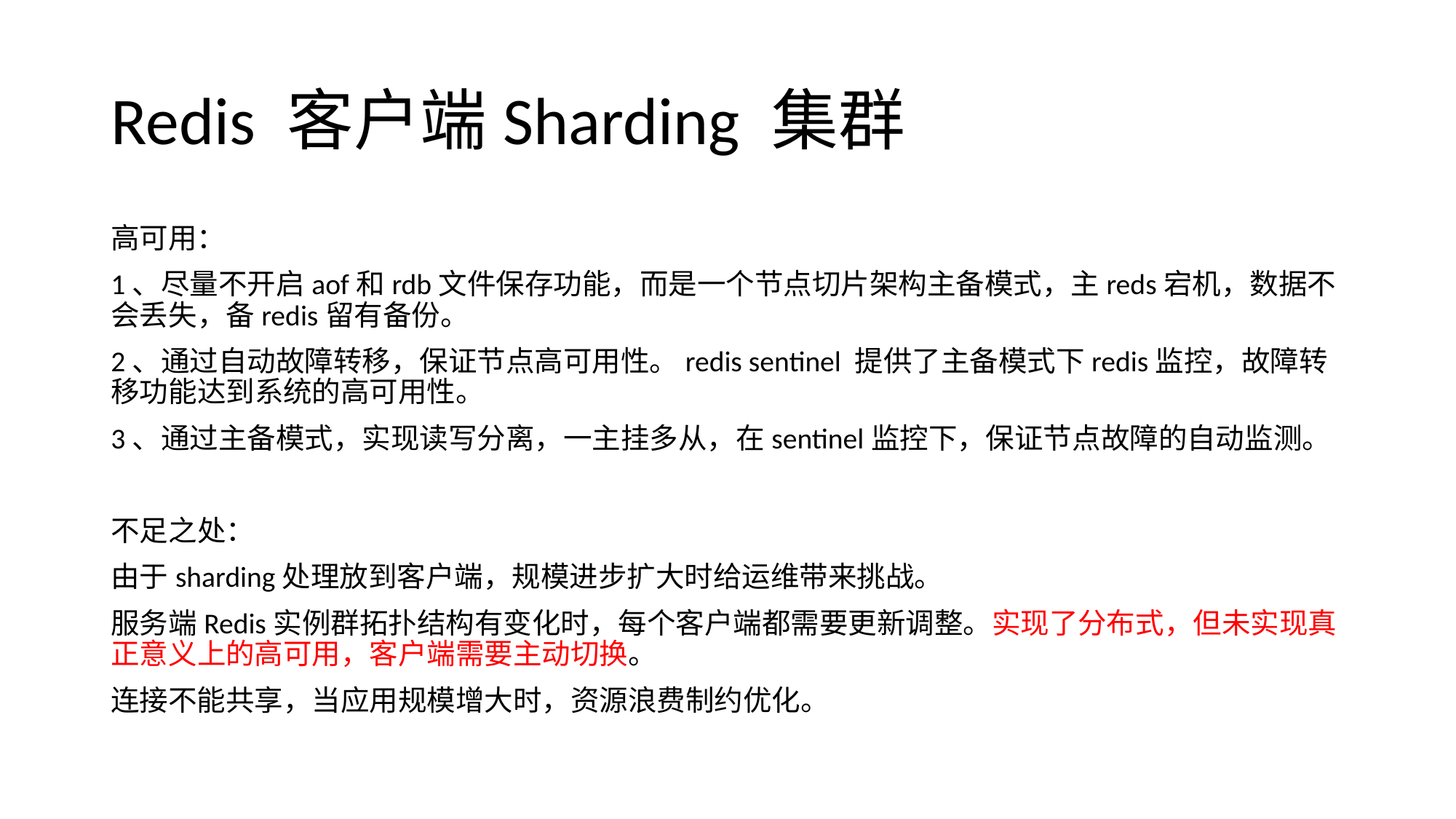

# Redis 客户端Sharding 集群
高可用：
1、尽量不开启aof和rdb文件保存功能，而是一个节点切片架构主备模式，主reds宕机，数据不会丢失，备redis留有备份。
2、通过自动故障转移，保证节点高可用性。redis sentinel 提供了主备模式下redis监控，故障转移功能达到系统的高可用性。
3、通过主备模式，实现读写分离，一主挂多从，在sentinel监控下，保证节点故障的自动监测。

不足之处：
由于sharding处理放到客户端，规模进步扩大时给运维带来挑战。
服务端Redis实例群拓扑结构有变化时，每个客户端都需要更新调整。实现了分布式，但未实现真正意义上的高可用，客户端需要主动切换。
连接不能共享，当应用规模增大时，资源浪费制约优化。